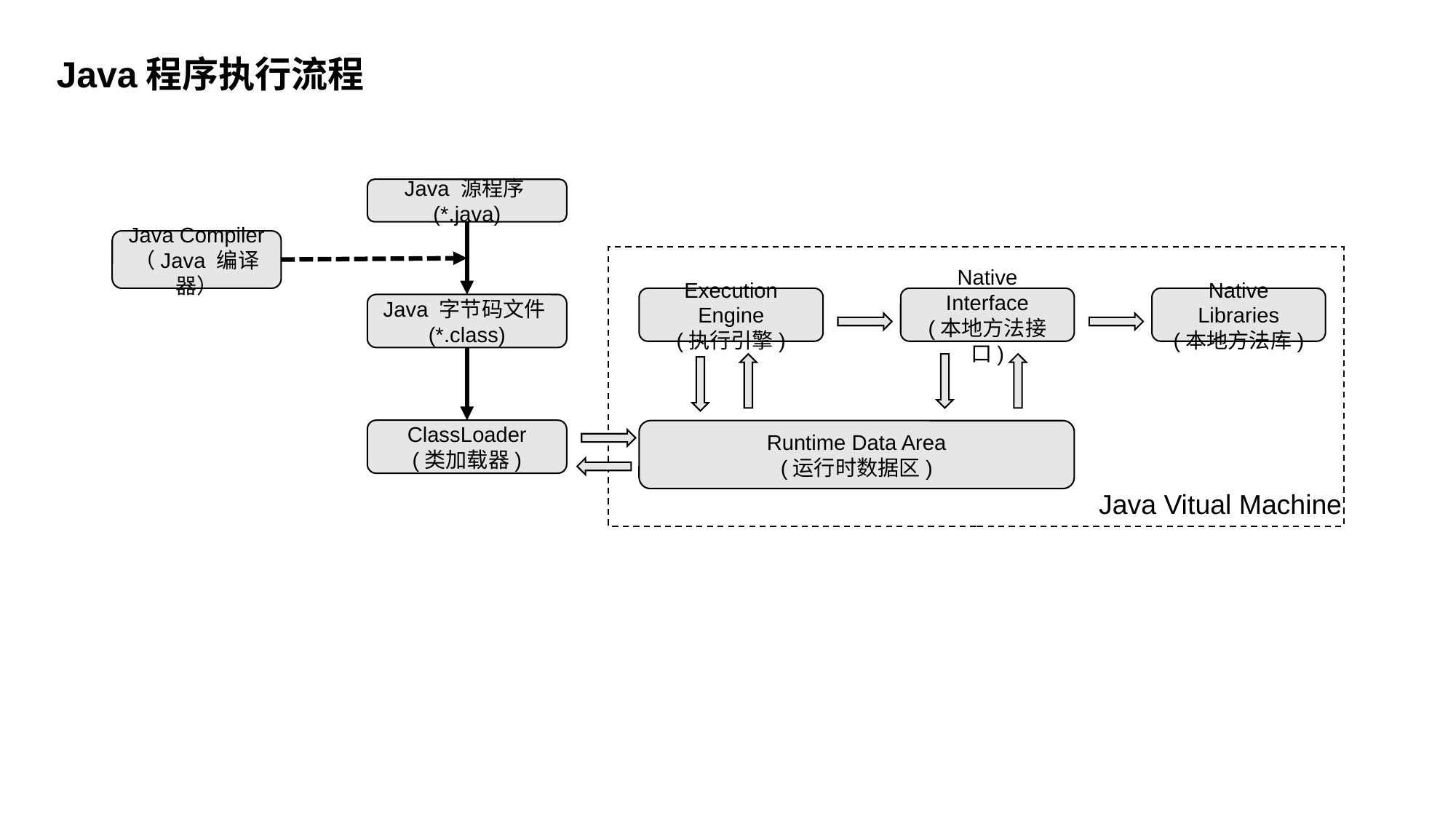

Java程序执行流程
Java 源程序(*.java)
Java Compiler
（Java 编译器）

Native Libraries
(本地方法库)
Execution Engine
(执行引擎)
Native Interface
(本地方法接口)
Java 字节码文件(*.class)

ClassLoader
(类加载器)
Runtime Data Area
(运行时数据区)

Java Vitual Machine